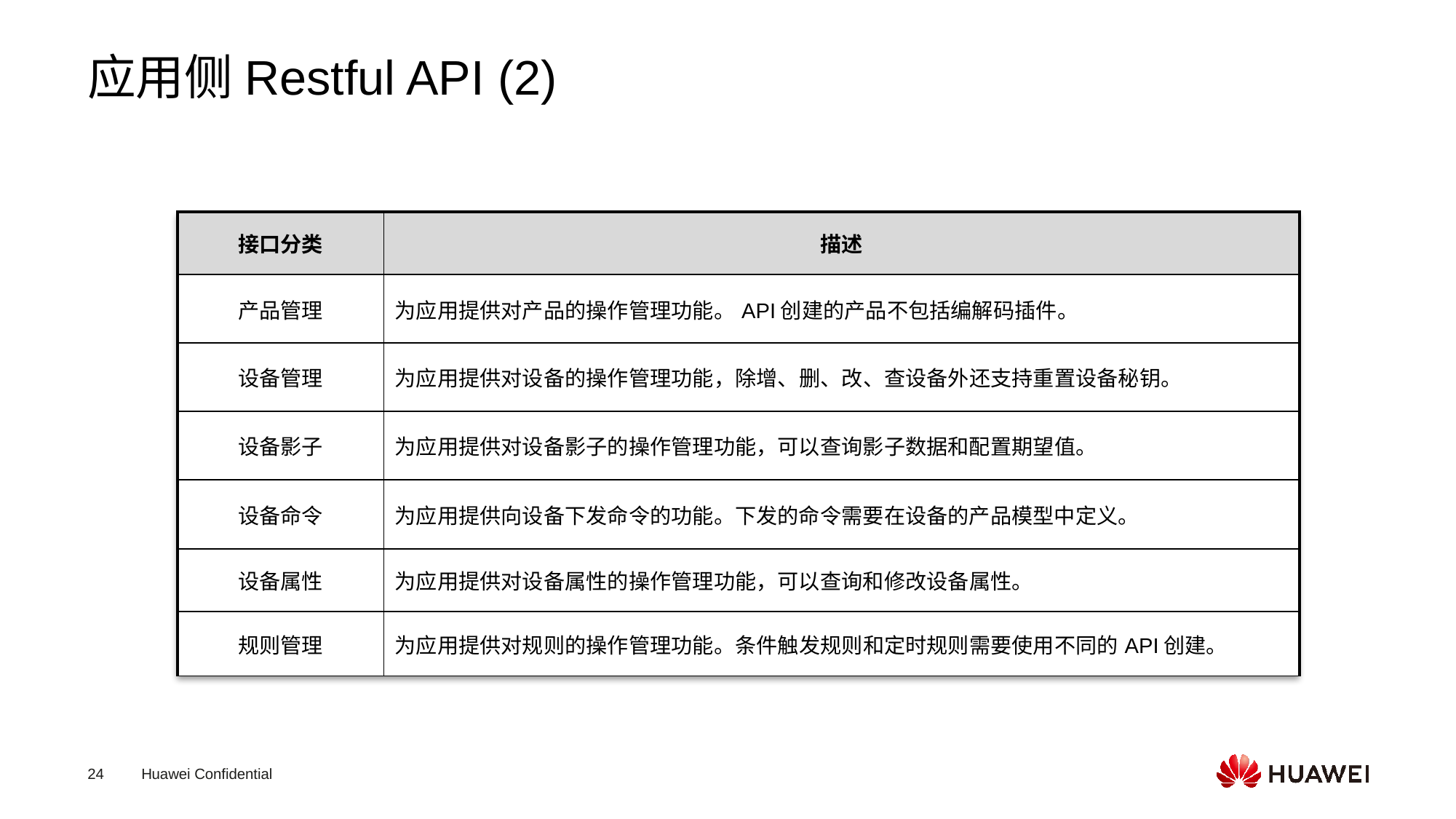

# 应用侧Restful API (2)

| 接口分类 | 描述 |
| --- | --- |
| 产品管理 | 为应用提供对产品的操作管理功能。API创建的产品不包括编解码插件。 |
| 设备管理 | 为应用提供对设备的操作管理功能，除增、删、改、查设备外还支持重置设备秘钥。 |
| 设备影子 | 为应用提供对设备影子的操作管理功能，可以查询影子数据和配置期望值。 |
| 设备命令 | 为应用提供向设备下发命令的功能。下发的命令需要在设备的产品模型中定义。 |
| 设备属性 | 为应用提供对设备属性的操作管理功能，可以查询和修改设备属性。 |
| 规则管理 | 为应用提供对规则的操作管理功能。条件触发规则和定时规则需要使用不同的API创建。 |